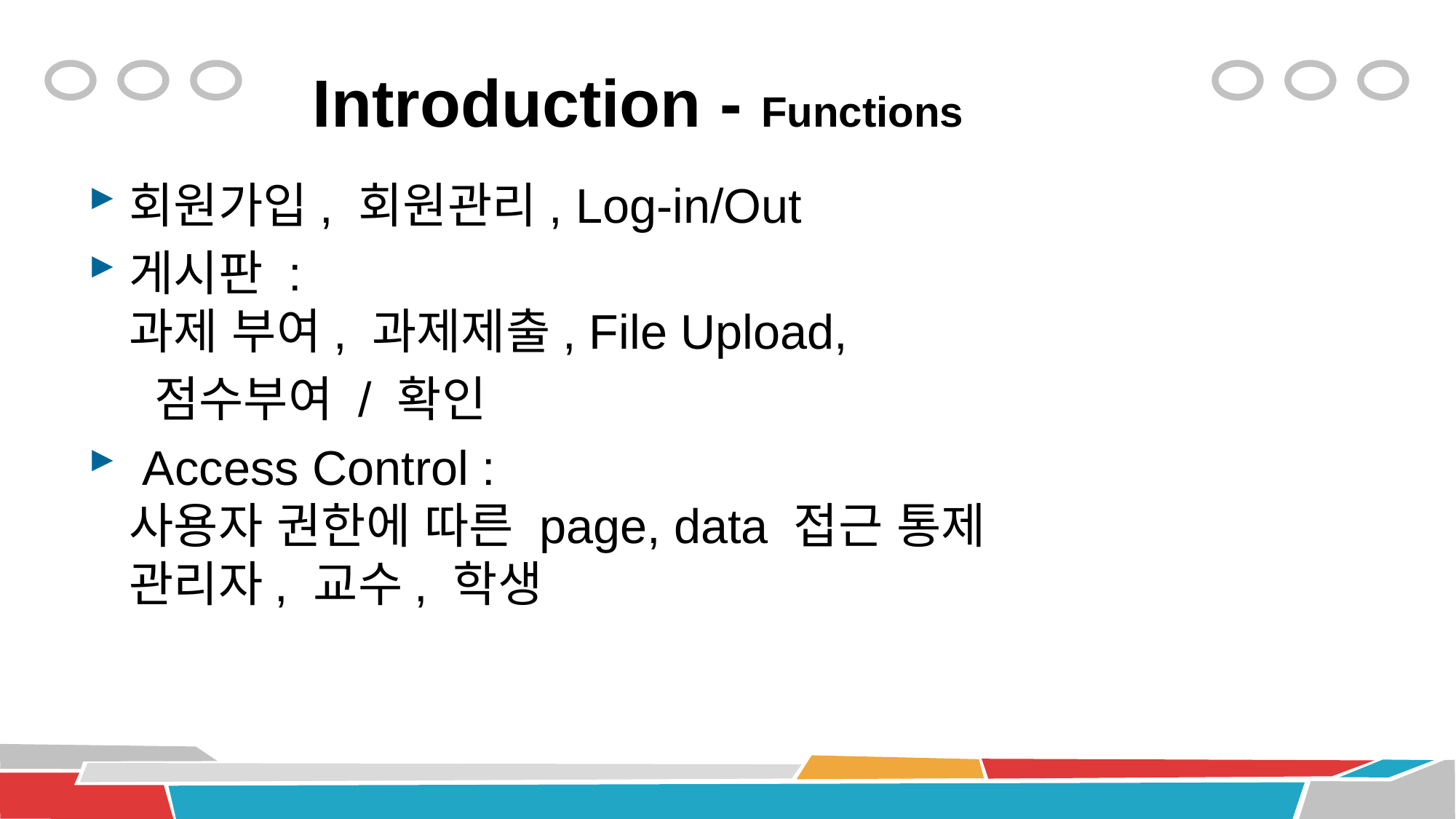

# Introduction - Functions
회원가입, 회원관리, Log-in/Out
게시판 :
과제 부여, 과제제출, File Upload,
    점수부여 / 확인
 Access Control :
사용자 권한에 따른 page, data 접근 통제
관리자, 교수, 학생